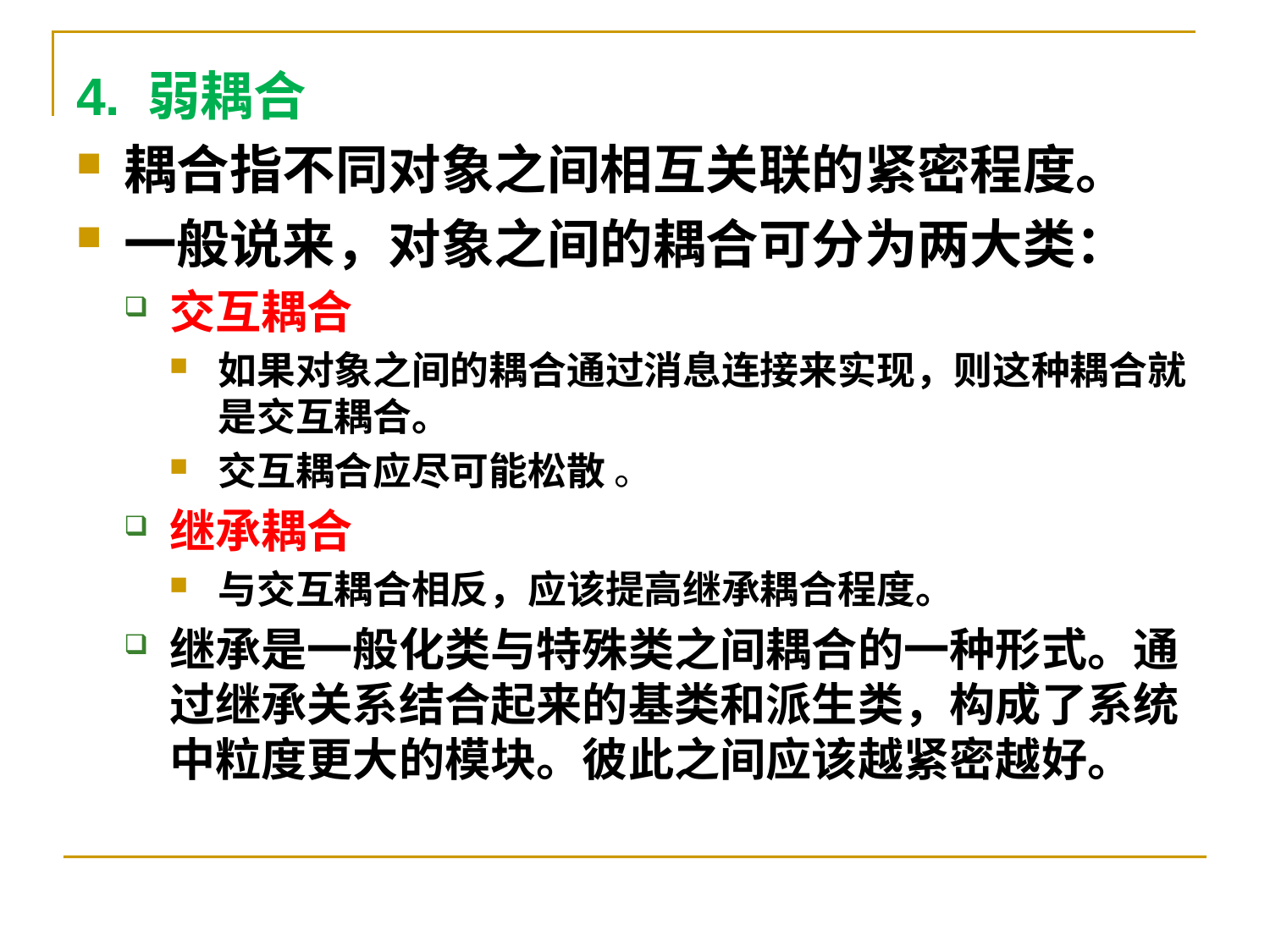

4. 弱耦合
耦合指不同对象之间相互关联的紧密程度。
一般说来，对象之间的耦合可分为两大类：
交互耦合
如果对象之间的耦合通过消息连接来实现，则这种耦合就是交互耦合。
交互耦合应尽可能松散 。
继承耦合
与交互耦合相反，应该提高继承耦合程度。
继承是一般化类与特殊类之间耦合的一种形式。通过继承关系结合起来的基类和派生类，构成了系统中粒度更大的模块。彼此之间应该越紧密越好。